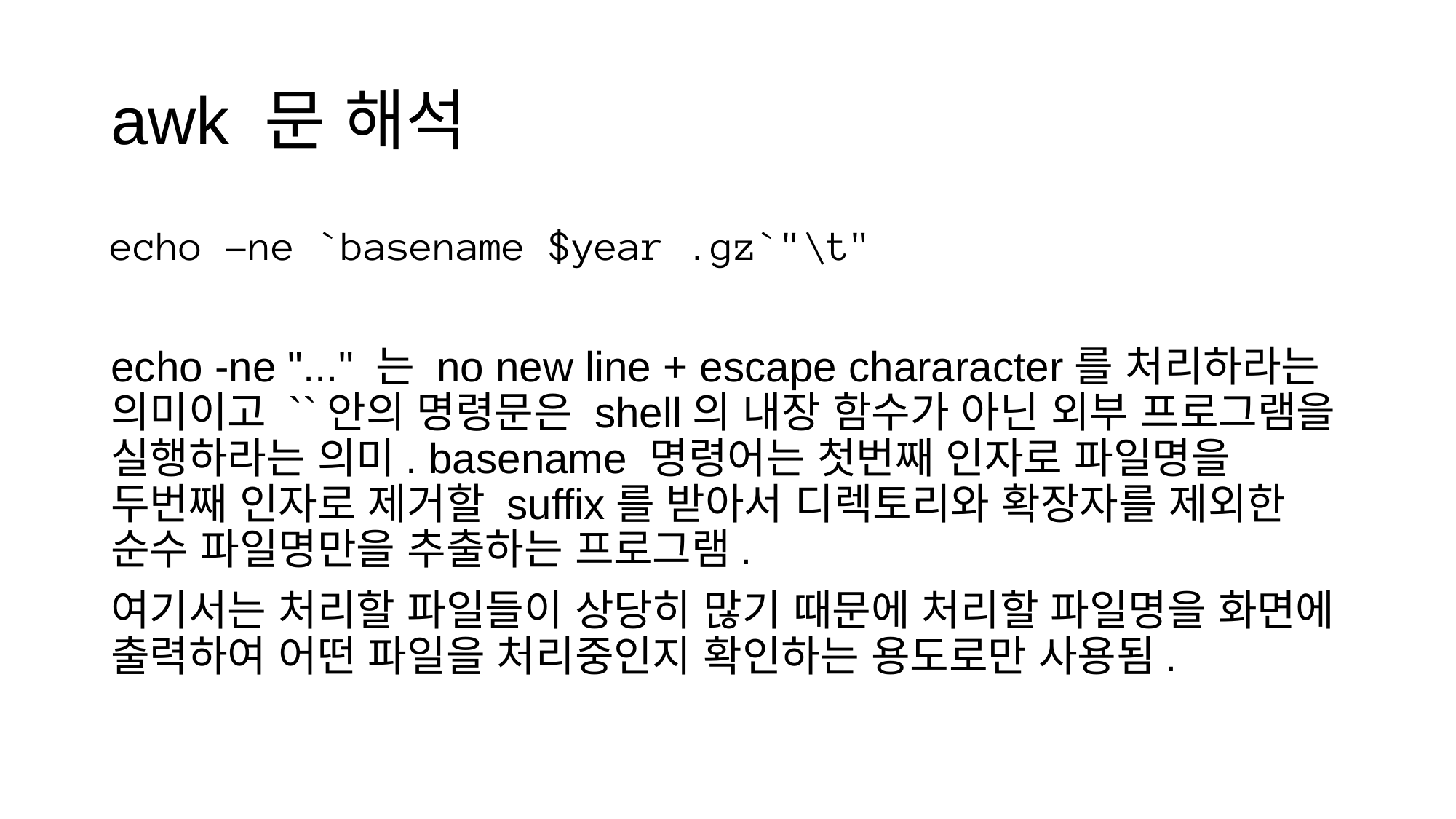

# awk 문 해석
echo -ne `basename $year .gz`"\t"

echo -ne "..." 는 no new line + escape chararacter를 처리하라는 의미이고 ``안의 명령문은 shell의 내장 함수가 아닌 외부 프로그램을 실행하라는 의미. basename 명령어는 첫번째 인자로 파일명을 두번째 인자로 제거할 suffix를 받아서 디렉토리와 확장자를 제외한 순수 파일명만을 추출하는 프로그램.
여기서는 처리할 파일들이 상당히 많기 때문에 처리할 파일명을 화면에 출력하여 어떤 파일을 처리중인지 확인하는 용도로만 사용됨.